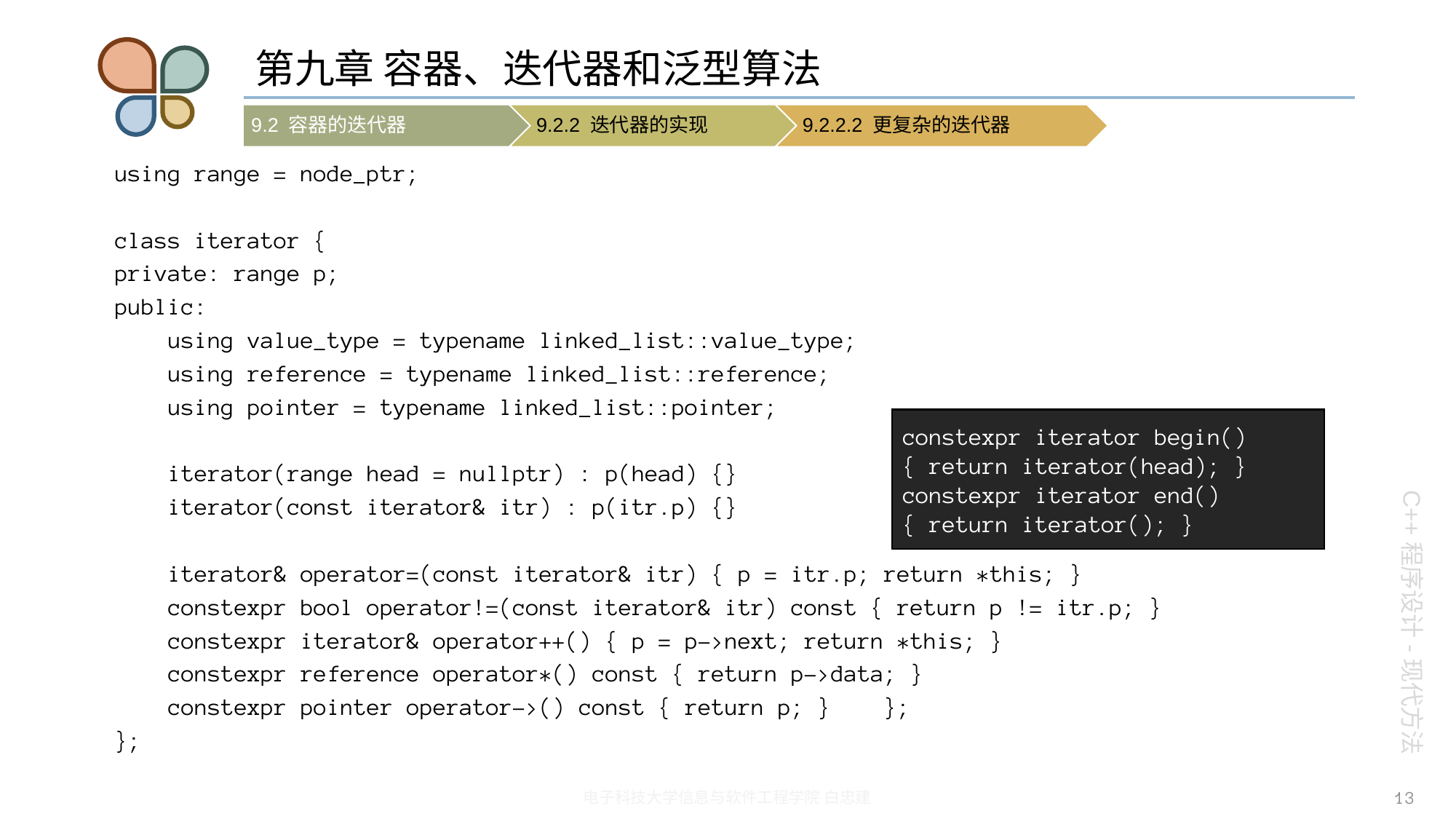

# 第九章 容器、迭代器和泛型算法
9.2 容器的迭代器
9.2.2 迭代器的实现
9.2.2.2 更复杂的迭代器
using range = node_ptr;

class iterator {
private: range p;
public:
    using value_type = typename linked_list::value_type;
    using reference = typename linked_list::reference;
    using pointer = typename linked_list::pointer;

    iterator(range head = nullptr) : p(head) {}
    iterator(const iterator& itr) : p(itr.p) {}

    iterator& operator=(const iterator& itr) { p = itr.p; return *this; }
    constexpr bool operator!=(const iterator& itr) const { return p != itr.p; }
    constexpr iterator& operator++() { p = p->next; return *this; }
    constexpr reference operator*() const { return p->data; }
    constexpr pointer operator->() const { return p; }    };
};

constexpr iterator begin()
{ return iterator(head); }
constexpr iterator end()
{ return iterator(); }
13